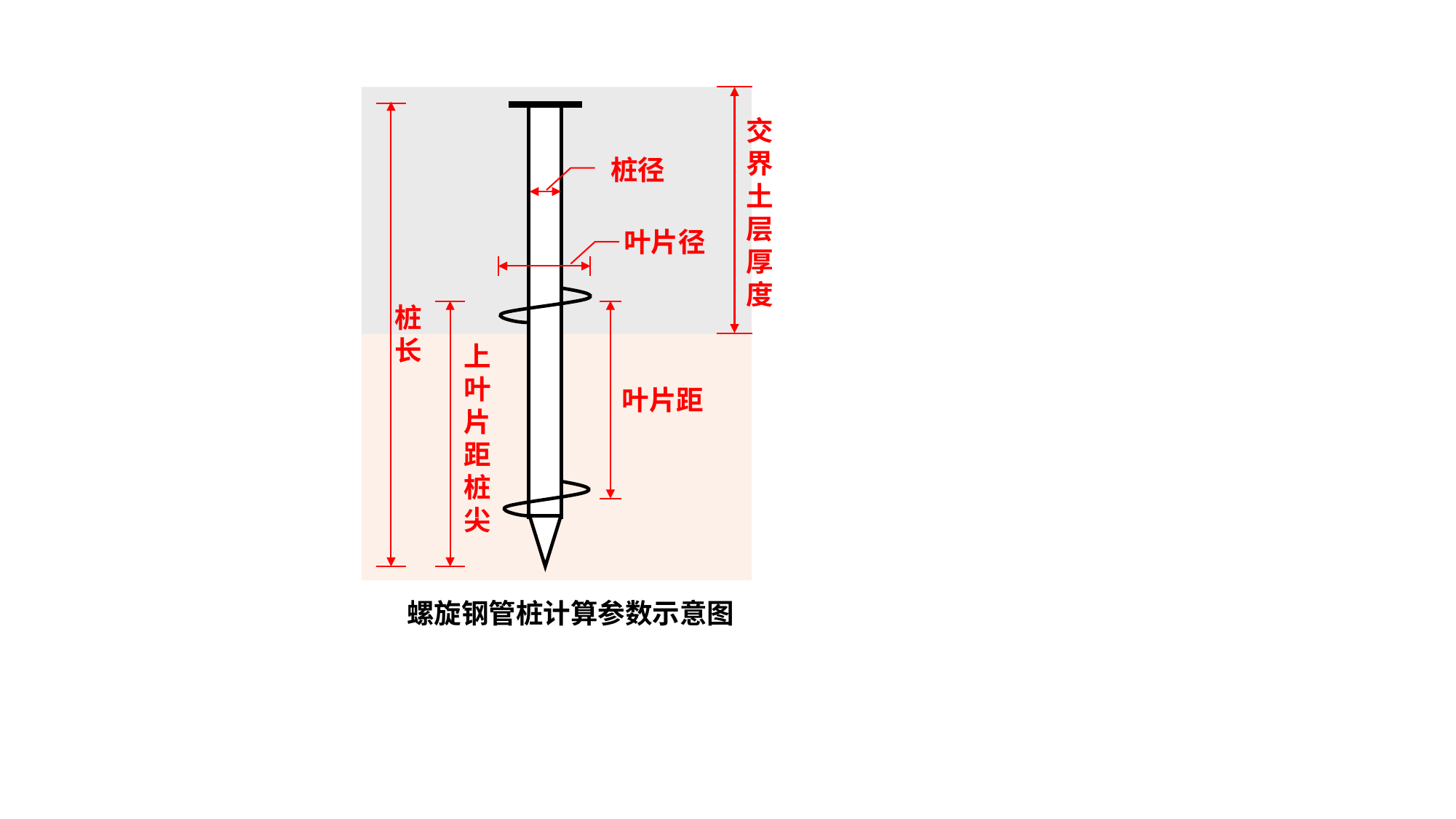

交界土层厚度
桩径

叶片径

桩长
上叶片距桩尖
叶片距

螺旋钢管桩计算参数示意图